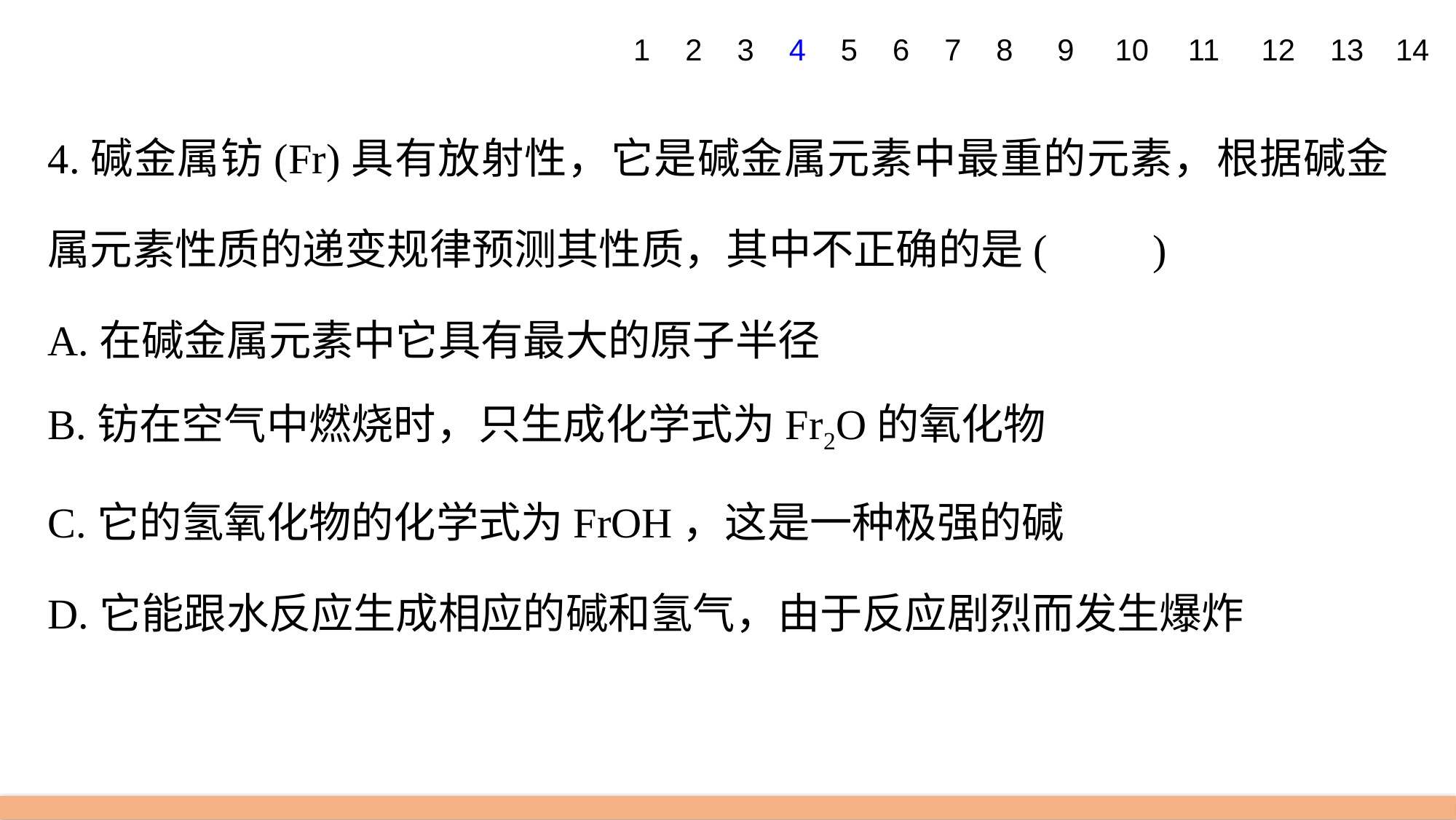

1
2
3
4
5
6
7
8
9
10
11
12
13
14
4.碱金属钫(Fr)具有放射性，它是碱金属元素中最重的元素，根据碱金属元素性质的递变规律预测其性质，其中不正确的是(　　)
A.在碱金属元素中它具有最大的原子半径
B.钫在空气中燃烧时，只生成化学式为Fr2O的氧化物
C.它的氢氧化物的化学式为FrOH，这是一种极强的碱
D.它能跟水反应生成相应的碱和氢气，由于反应剧烈而发生爆炸